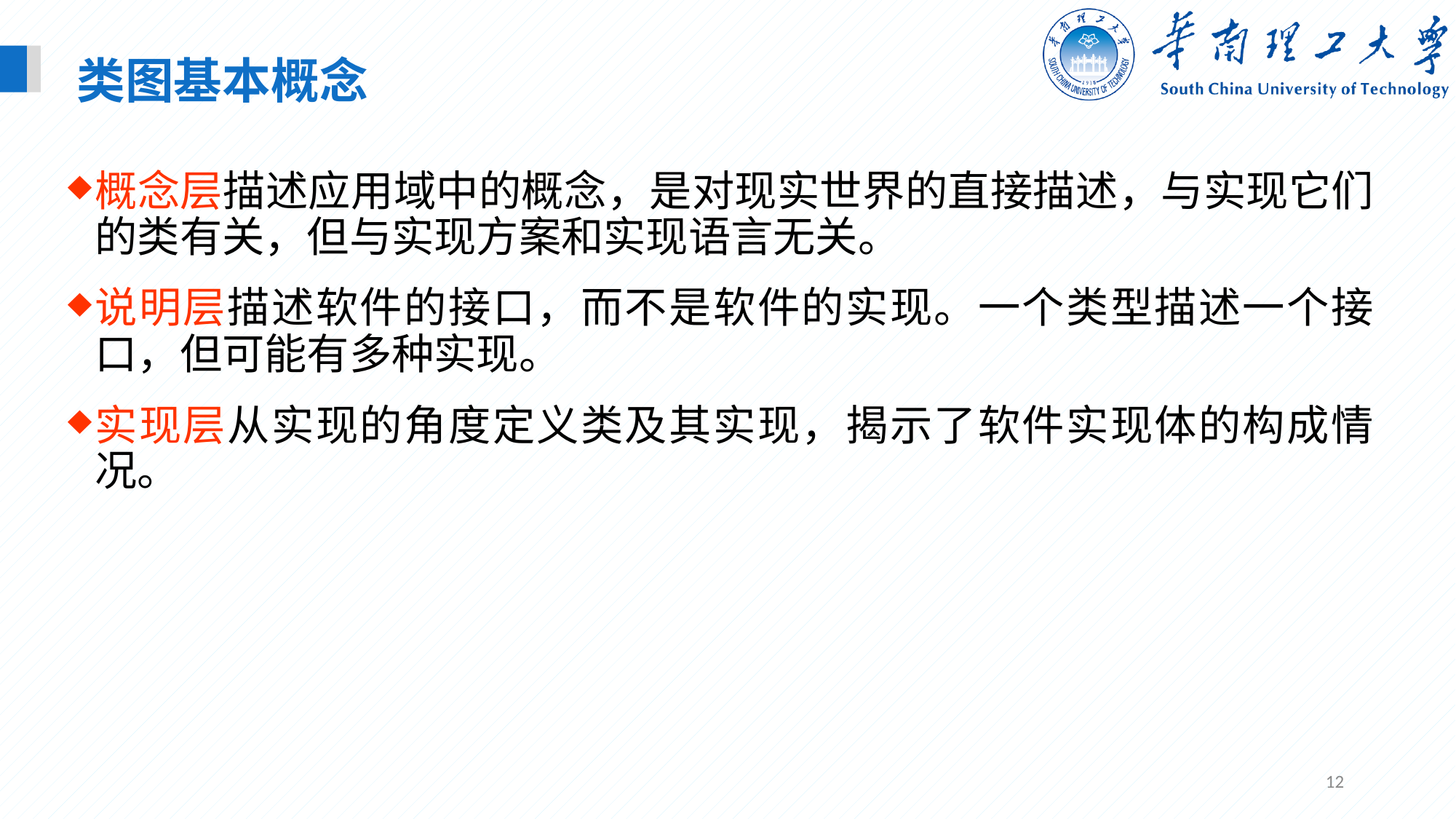

类图基本概念
概念层描述应用域中的概念，是对现实世界的直接描述，与实现它们的类有关，但与实现方案和实现语言无关。
说明层描述软件的接口，而不是软件的实现。一个类型描述一个接口，但可能有多种实现。
实现层从实现的角度定义类及其实现，揭示了软件实现体的构成情况。

12